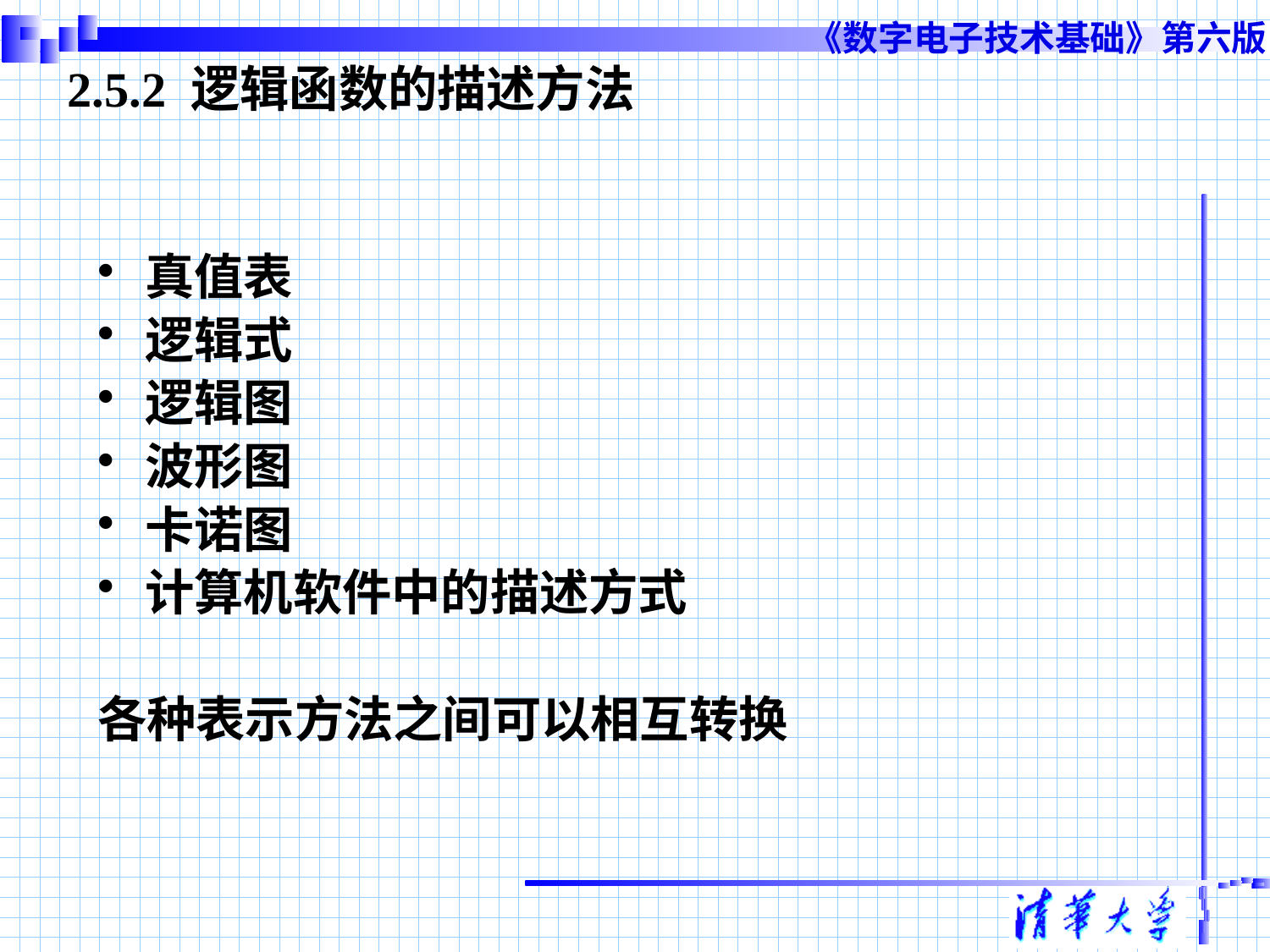

# 2.5.2 逻辑函数的描述方法
真值表
逻辑式
逻辑图
波形图
卡诺图
计算机软件中的描述方式

各种表示方法之间可以相互转换